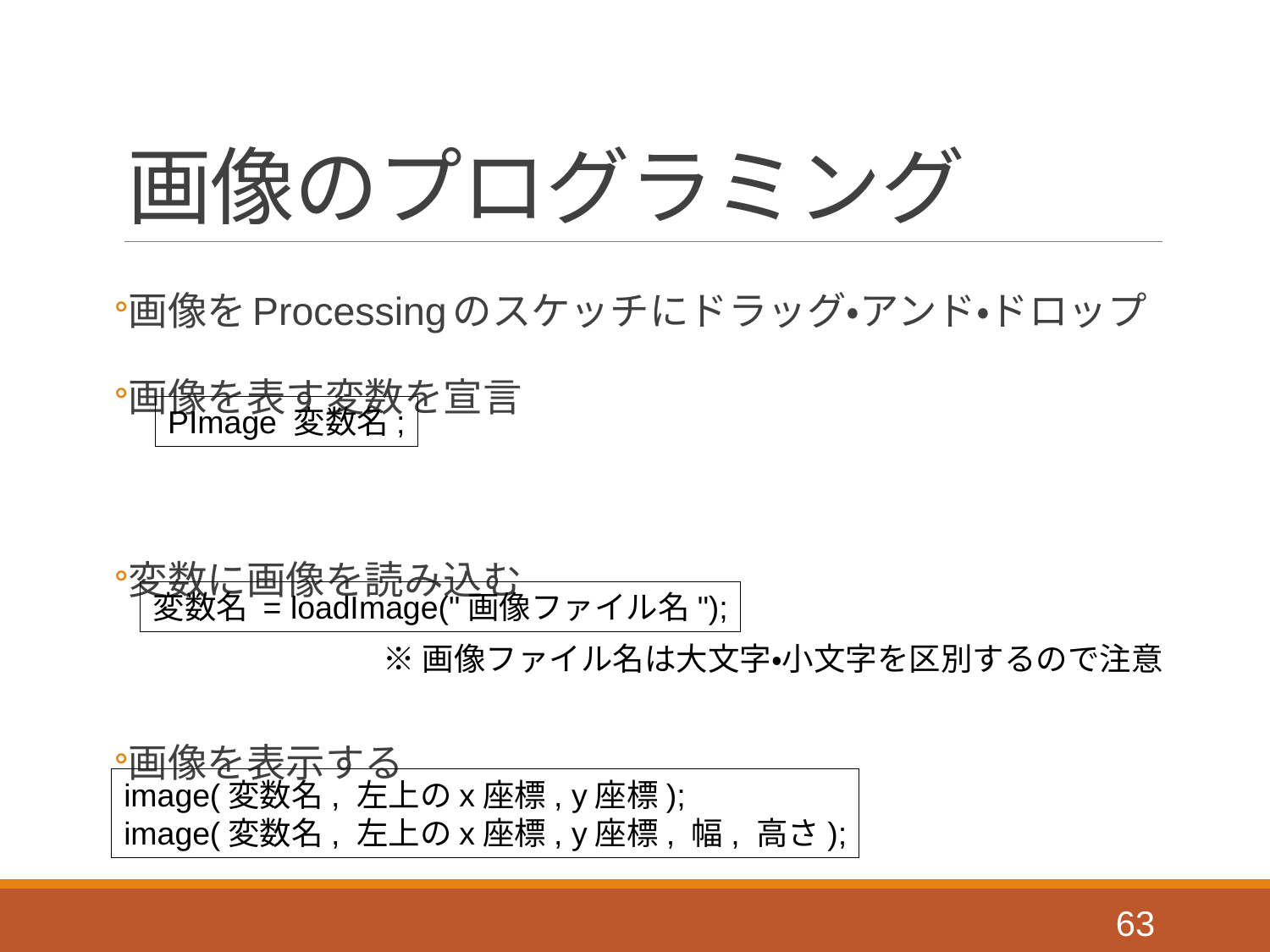

# 画像のプログラミング
画像をProcessingのスケッチにドラッグ・アンド・ドロップ
画像を表す変数を宣言

変数に画像を読み込む

画像を表示する
PImage 変数名;
変数名 = loadImage("画像ファイル名");
※画像ファイル名は大文字・小文字を区別するので注意
image(変数名, 左上のx座標, y座標);
image(変数名, 左上のx座標, y座標, 幅, 高さ);
63